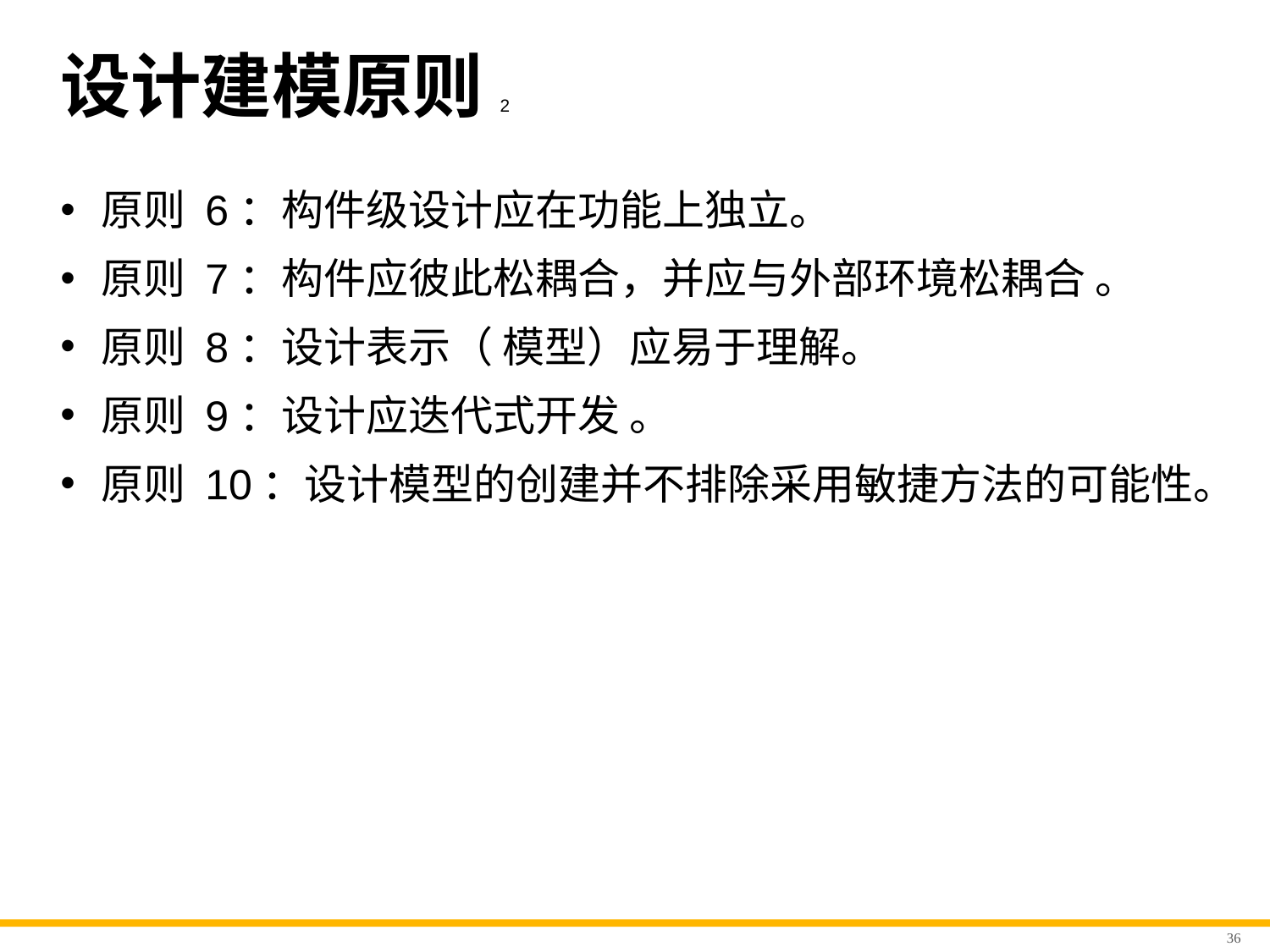

# 设计建模原则2
原则 6：构件级设计应在功能上独立。
原则 7：构件应彼此松耦合，并应与外部环境松耦合 。
原则 8：设计表示（ 模型）应易于理解。
原则 9：设计应迭代式开发 。
原则 10：设计模型的创建并不排除采用敏捷方法的可能性。
36